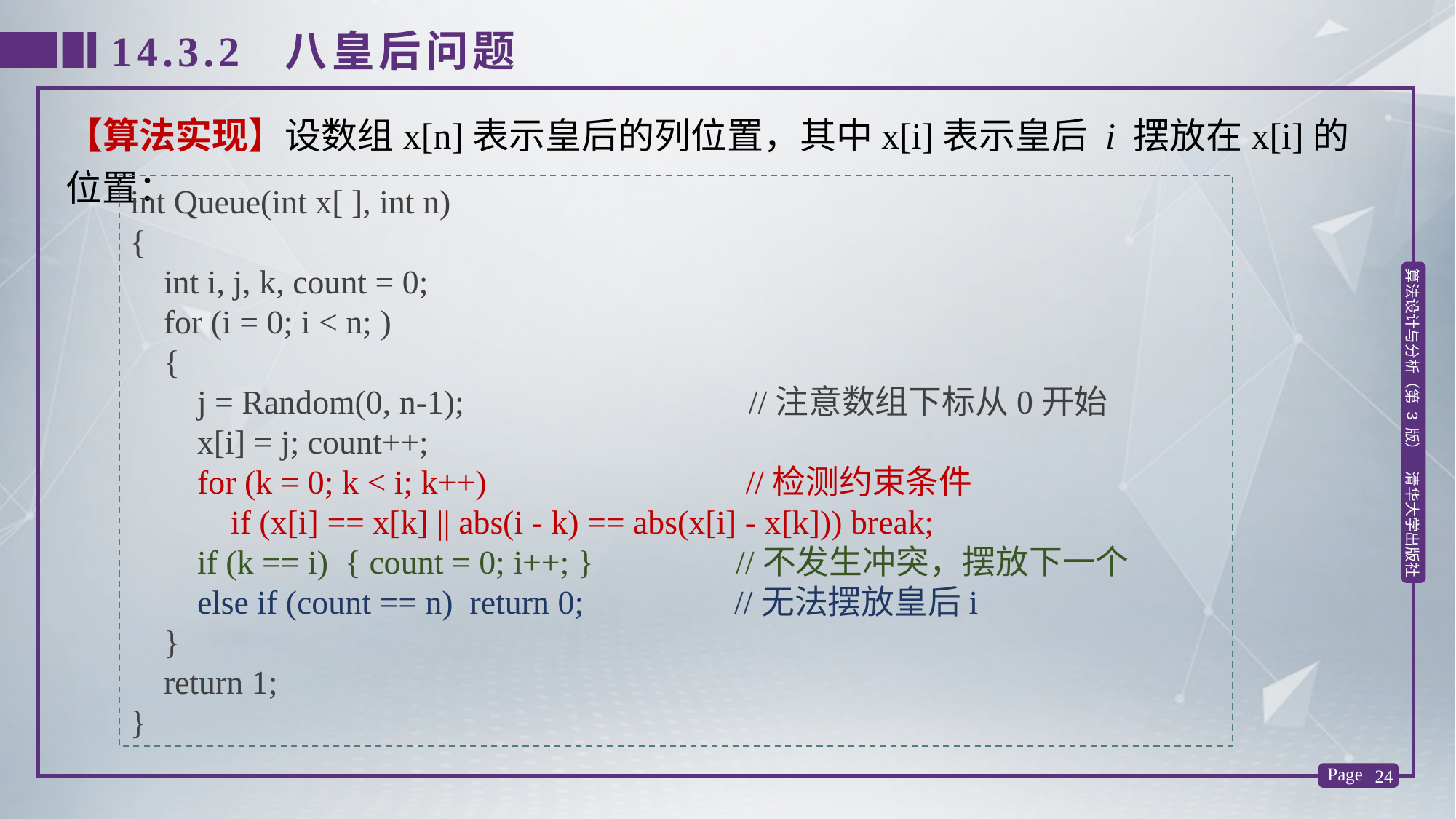

14.3.2  八皇后问题
【算法实现】设数组x[n]表示皇后的列位置，其中x[i]表示皇后 i 摆放在x[i]的位置：
int Queue(int x[ ], int n)
{
    int i, j, k, count = 0;
    for (i = 0; i < n; )
    {
        j = Random(0, n-1);                                  //注意数组下标从0开始
        x[i] = j; count++;
        for (k = 0; k < i; k++)                               //检测约束条件
            if (x[i] == x[k] || abs(i - k) == abs(x[i] - x[k])) break;
        if (k == i)  { count = 0; i++; }                 //不发生冲突，摆放下一个
        else if (count == n)  return 0;                  //无法摆放皇后i
    }
    return 1;
}